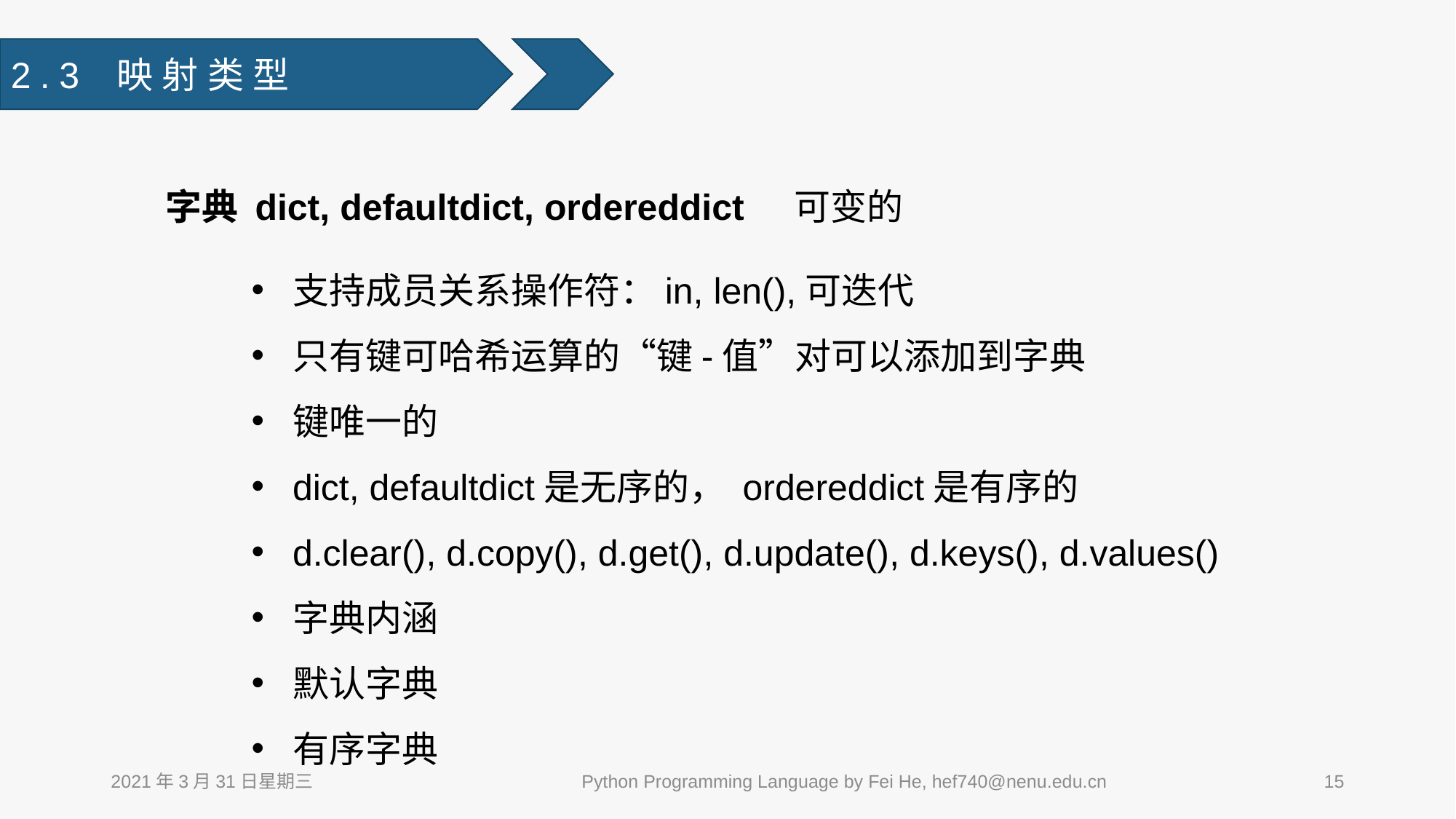

2.3 映射类型

字典 dict, defaultdict, ordereddict    可变的
支持成员关系操作符：in, len(),可迭代
只有键可哈希运算的“键-值”对可以添加到字典
键唯一的
dict, defaultdict是无序的， ordereddict是有序的
d.clear(), d.copy(), d.get(), d.update(), d.keys(), d.values()
字典内涵
默认字典
有序字典

2021年3月31日星期三
Python Programming Language by Fei He, hef740@nenu.edu.cn
15